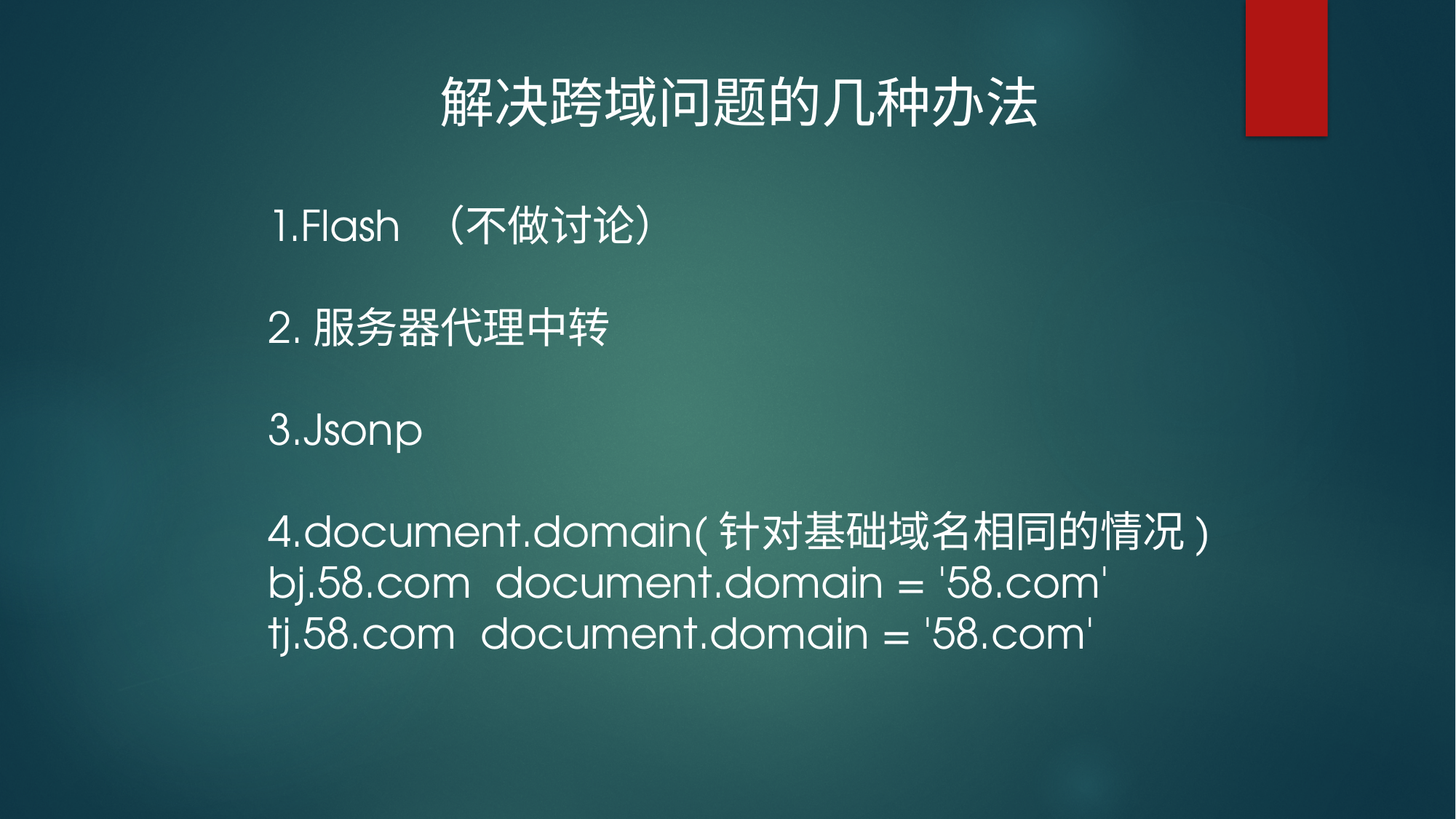

解决跨域问题的几种办法

1.Flash （不做讨论）

2.服务器代理中转

3.Jsonp

4.document.domain(针对基础域名相同的情况)
bj.58.com  document.domain = '58.com'
tj.58.com  document.domain = '58.com'